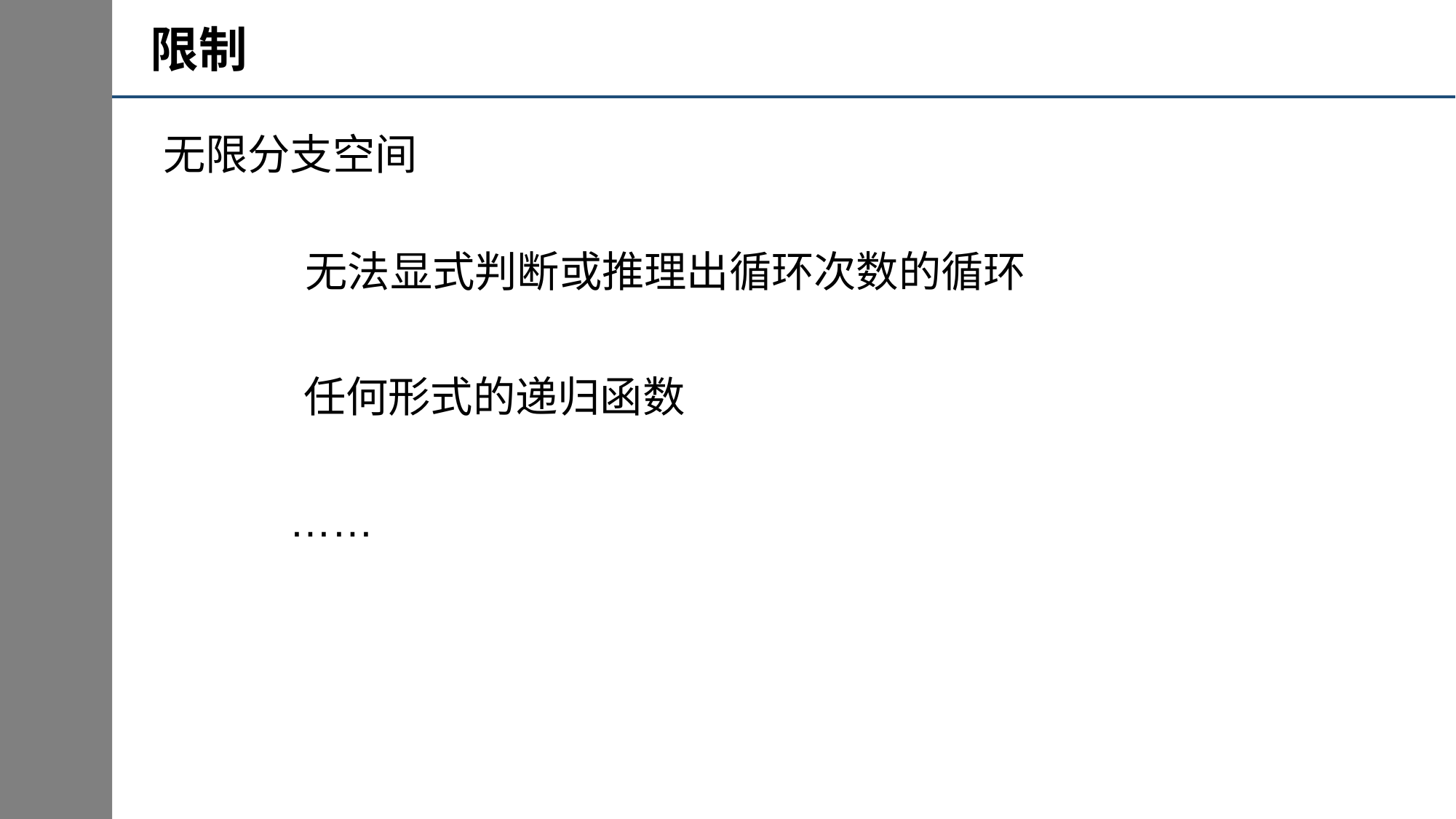

限制
无限分支空间
无法显式判断或推理出循环次数的循环
任何形式的递归函数
……